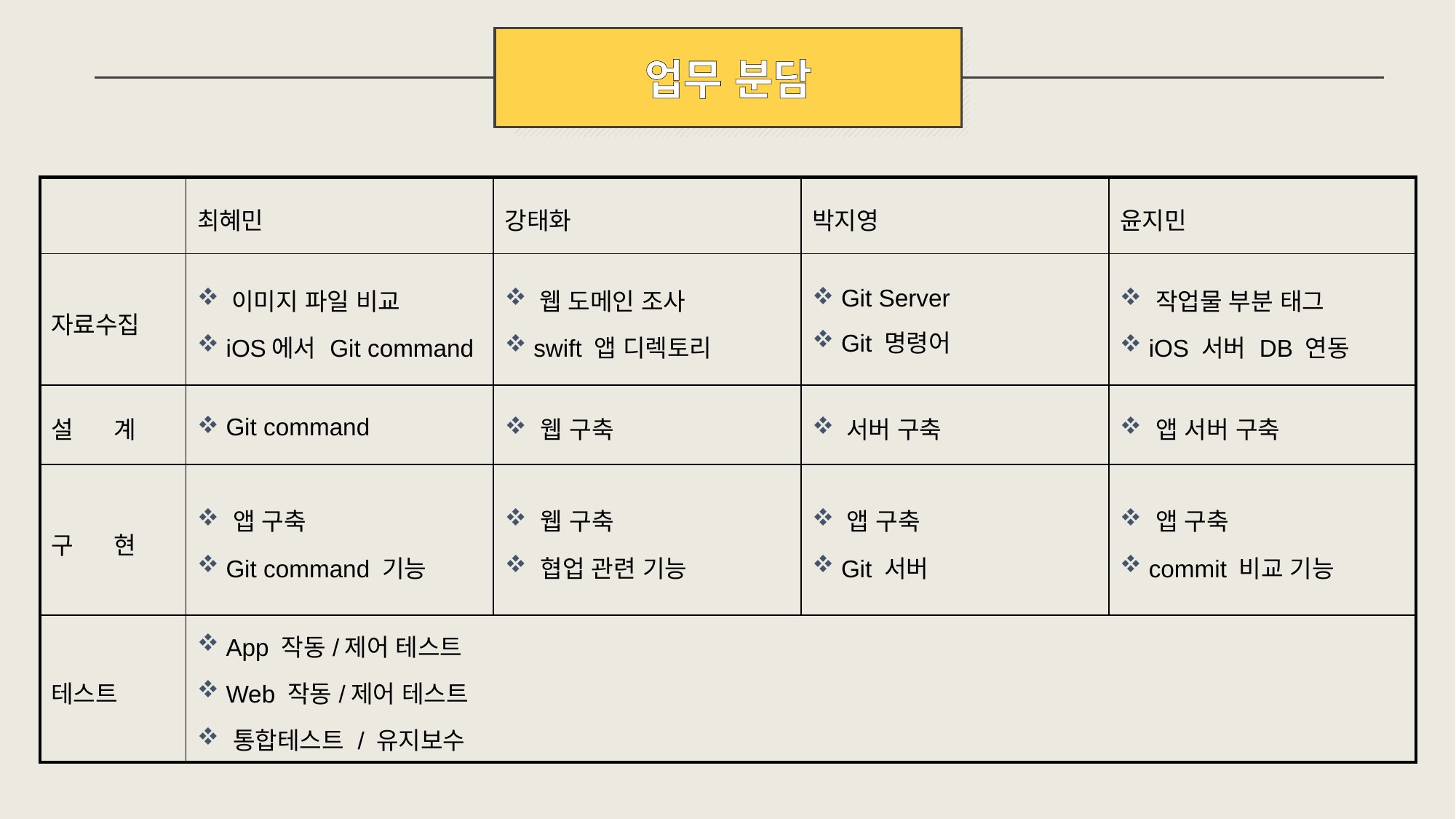

업무 분담

|  | 최혜민 | 강태화 | 박지영 | 윤지민 |
| --- | --- | --- | --- | --- |
| 자료수집 | 이미지 파일 비교 iOS에서 Git command | 웹 도메인 조사 swift 앱 디렉토리 | Git Server Git 명령어 | 작업물 부분 태그 iOS 서버 DB 연동 |
| 설 계 | Git command | 웹 구축 | 서버 구축 | 앱 서버 구축 |
| 구 현 | 앱 구축 Git command 기능 | 웹 구축 협업 관련 기능 | 앱 구축 Git 서버 | 앱 구축 commit 비교 기능 |
| 테스트 | App 작동/제어 테스트 Web 작동/제어 테스트 통합테스트 / 유지보수 |  |  |  |